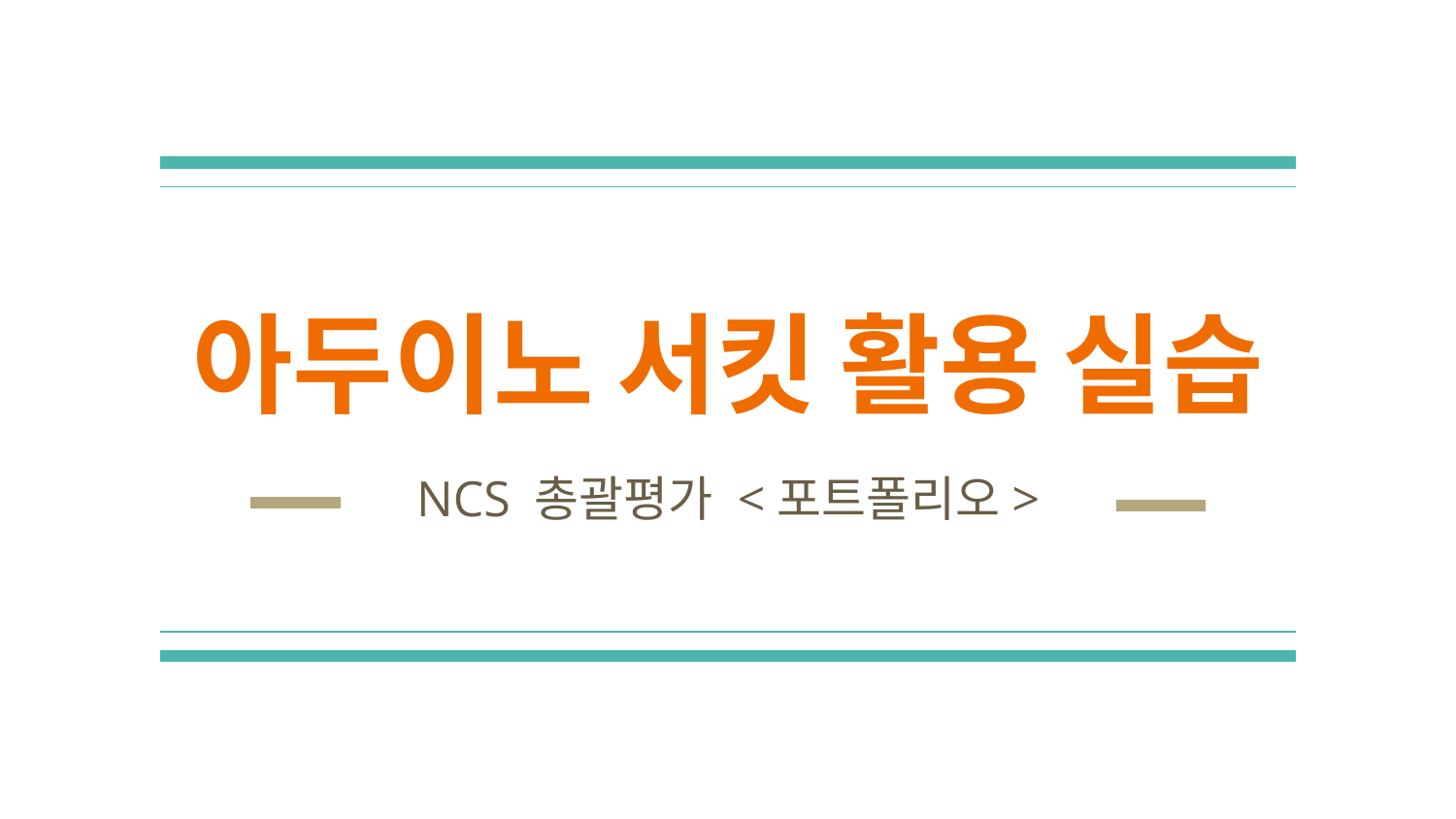

# 아두이노 서킷 활용 실습
NCS 총괄평가 <포트폴리오>